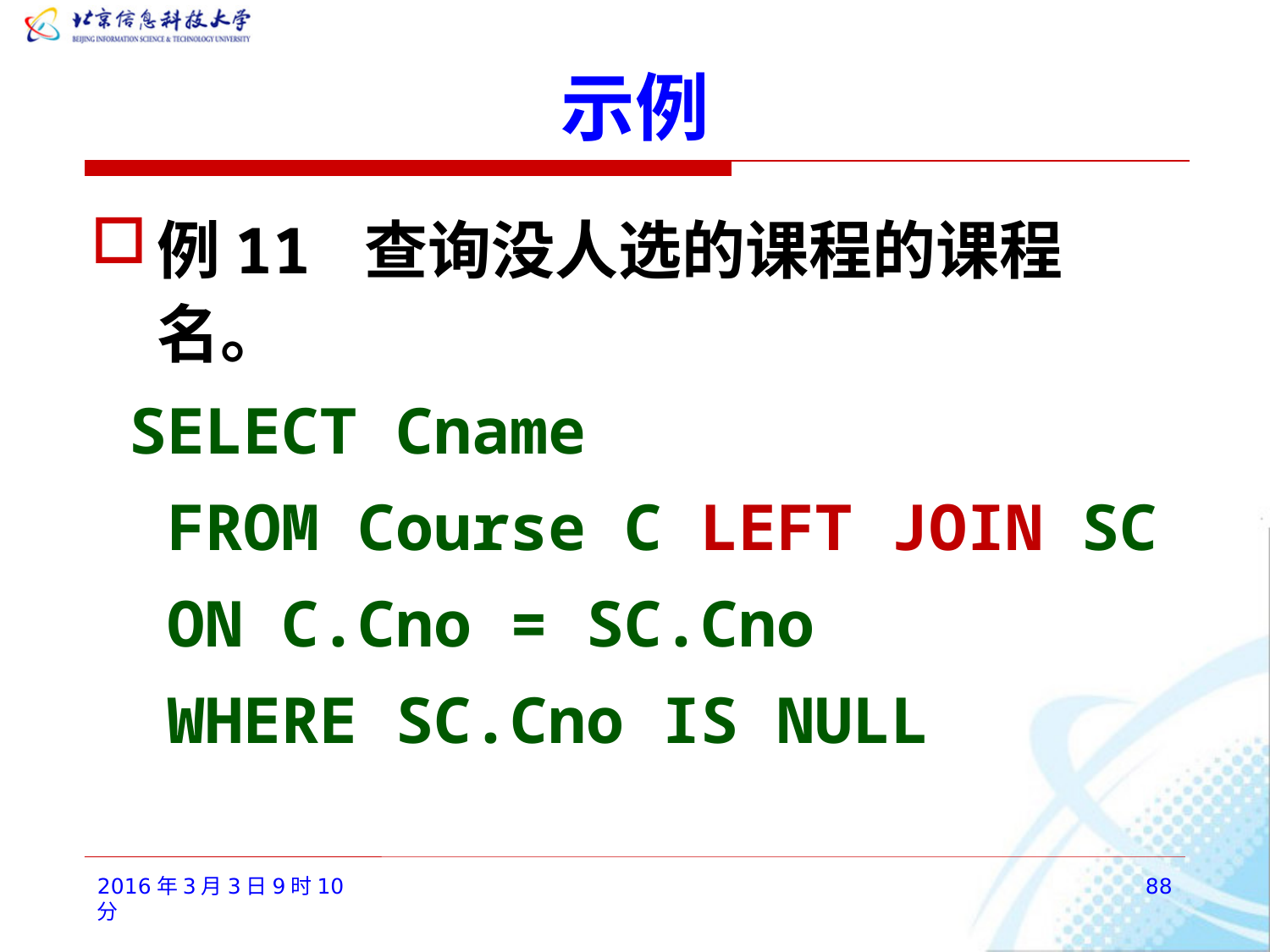

# 示例
例11 查询没人选的课程的课程名。
 SELECT Cname
  FROM Course C LEFT JOIN SC
  ON C.Cno = SC.Cno
  WHERE SC.Cno IS NULL
2016年3月3日9时10分
88